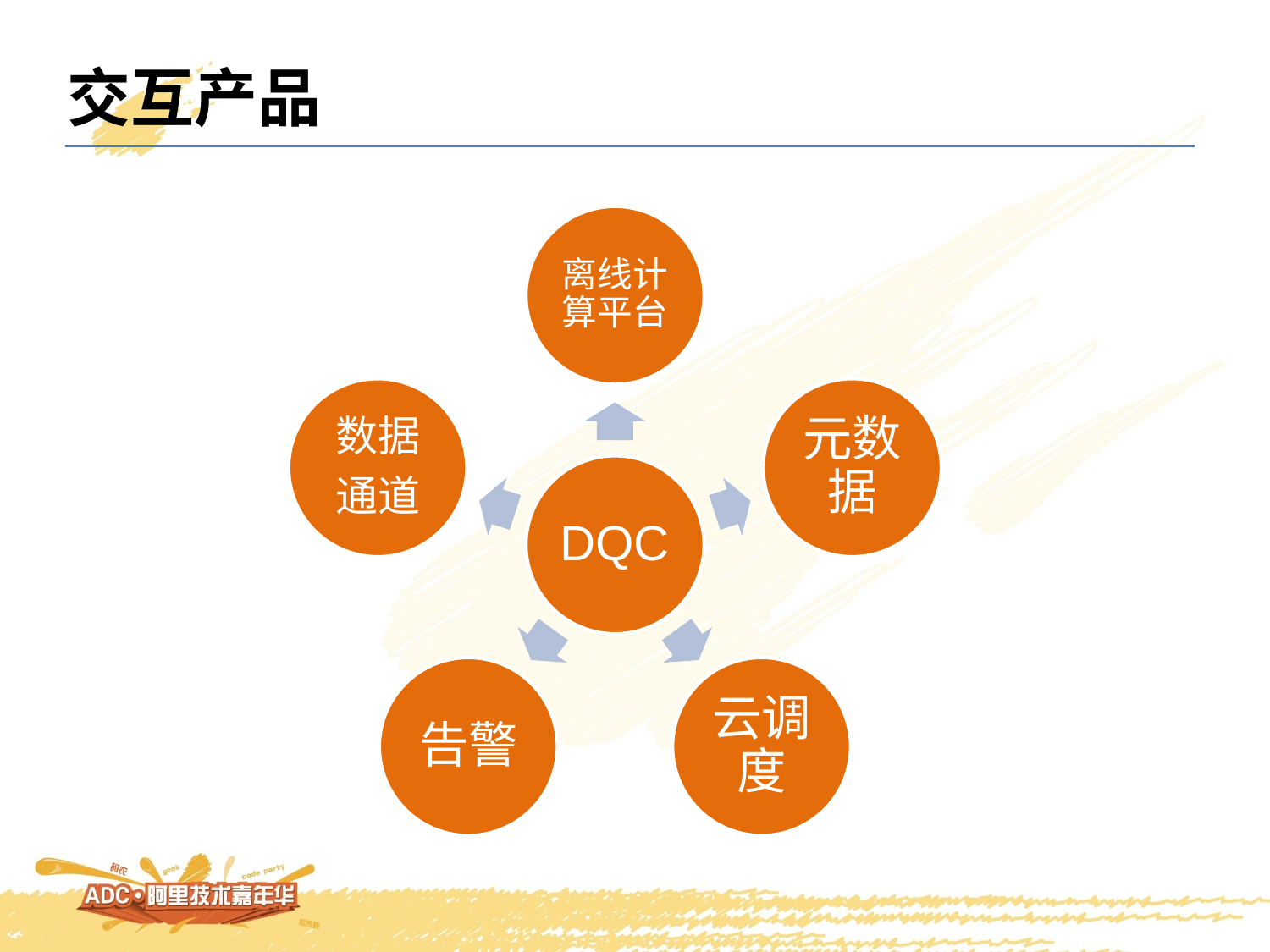

交互产品
DQC

离线计算平台

元数据

云调度

告警

数据
通道